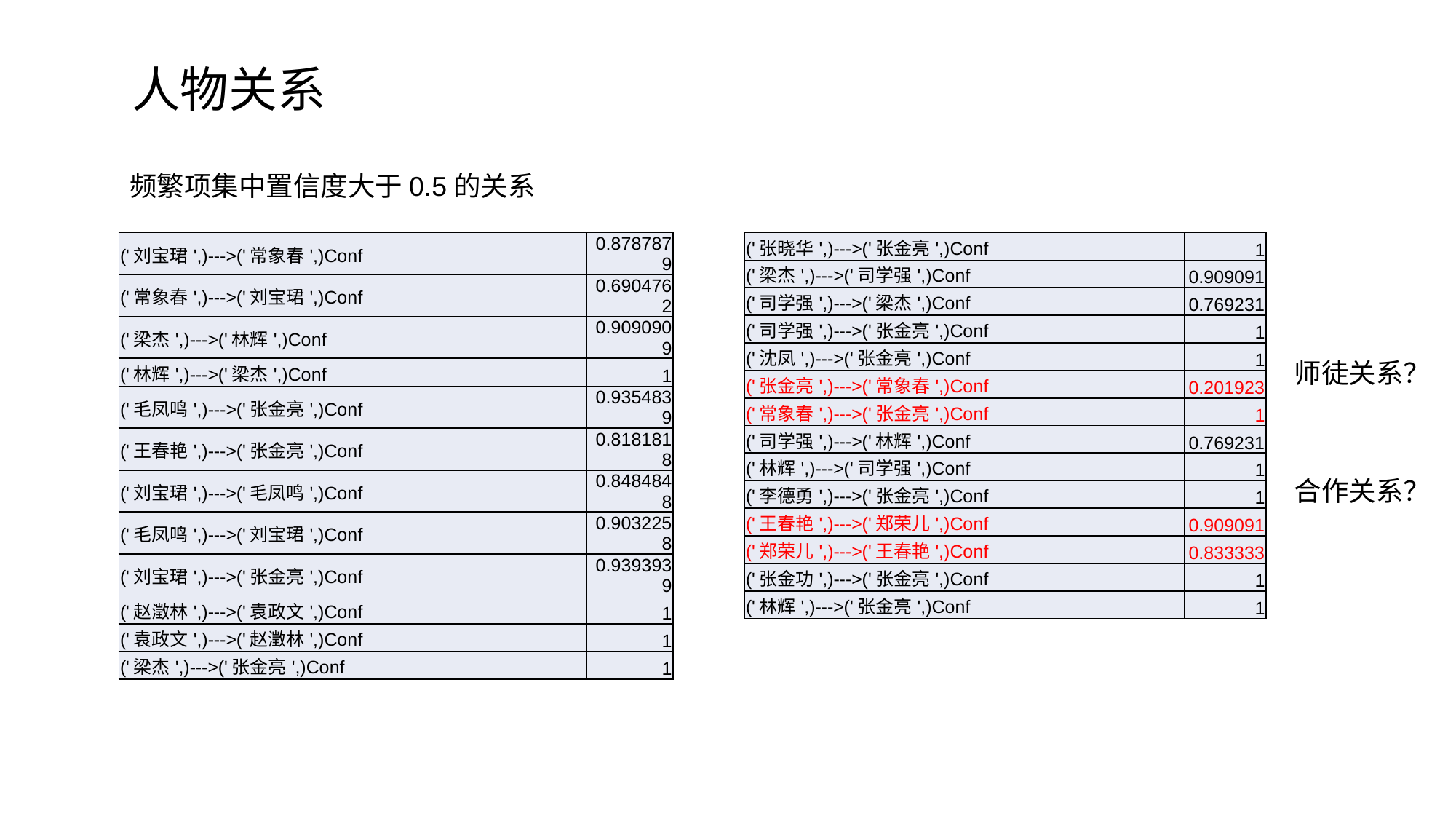

人物关系
频繁项集中置信度大于0.5的关系
| ('刘宝珺',)--->('常象春',)Conf | 0.8787879 |
| --- | --- |
| ('常象春',)--->('刘宝珺',)Conf | 0.6904762 |
| ('梁杰',)--->('林辉',)Conf | 0.9090909 |
| ('林辉',)--->('梁杰',)Conf | 1 |
| ('毛凤鸣',)--->('张金亮',)Conf | 0.9354839 |
| ('王春艳',)--->('张金亮',)Conf | 0.8181818 |
| ('刘宝珺',)--->('毛凤鸣',)Conf | 0.8484848 |
| ('毛凤鸣',)--->('刘宝珺',)Conf | 0.9032258 |
| ('刘宝珺',)--->('张金亮',)Conf | 0.9393939 |
| ('赵澂林',)--->('袁政文',)Conf | 1 |
| ('袁政文',)--->('赵澂林',)Conf | 1 |
| ('梁杰',)--->('张金亮',)Conf | 1 |
| ('张晓华',)--->('张金亮',)Conf | 1 |
| --- | --- |
| ('梁杰',)--->('司学强',)Conf | 0.909091 |
| ('司学强',)--->('梁杰',)Conf | 0.769231 |
| ('司学强',)--->('张金亮',)Conf | 1 |
| ('沈凤',)--->('张金亮',)Conf | 1 |
| ('张金亮',)--->('常象春',)Conf | 0.201923 |
| ('常象春',)--->('张金亮',)Conf | 1 |
| ('司学强',)--->('林辉',)Conf | 0.769231 |
| ('林辉',)--->('司学强',)Conf | 1 |
| ('李德勇',)--->('张金亮',)Conf | 1 |
| ('王春艳',)--->('郑荣儿',)Conf | 0.909091 |
| ('郑荣儿',)--->('王春艳',)Conf | 0.833333 |
| ('张金功',)--->('张金亮',)Conf | 1 |
| ('林辉',)--->('张金亮',)Conf | 1 |
师徒关系？
合作关系？